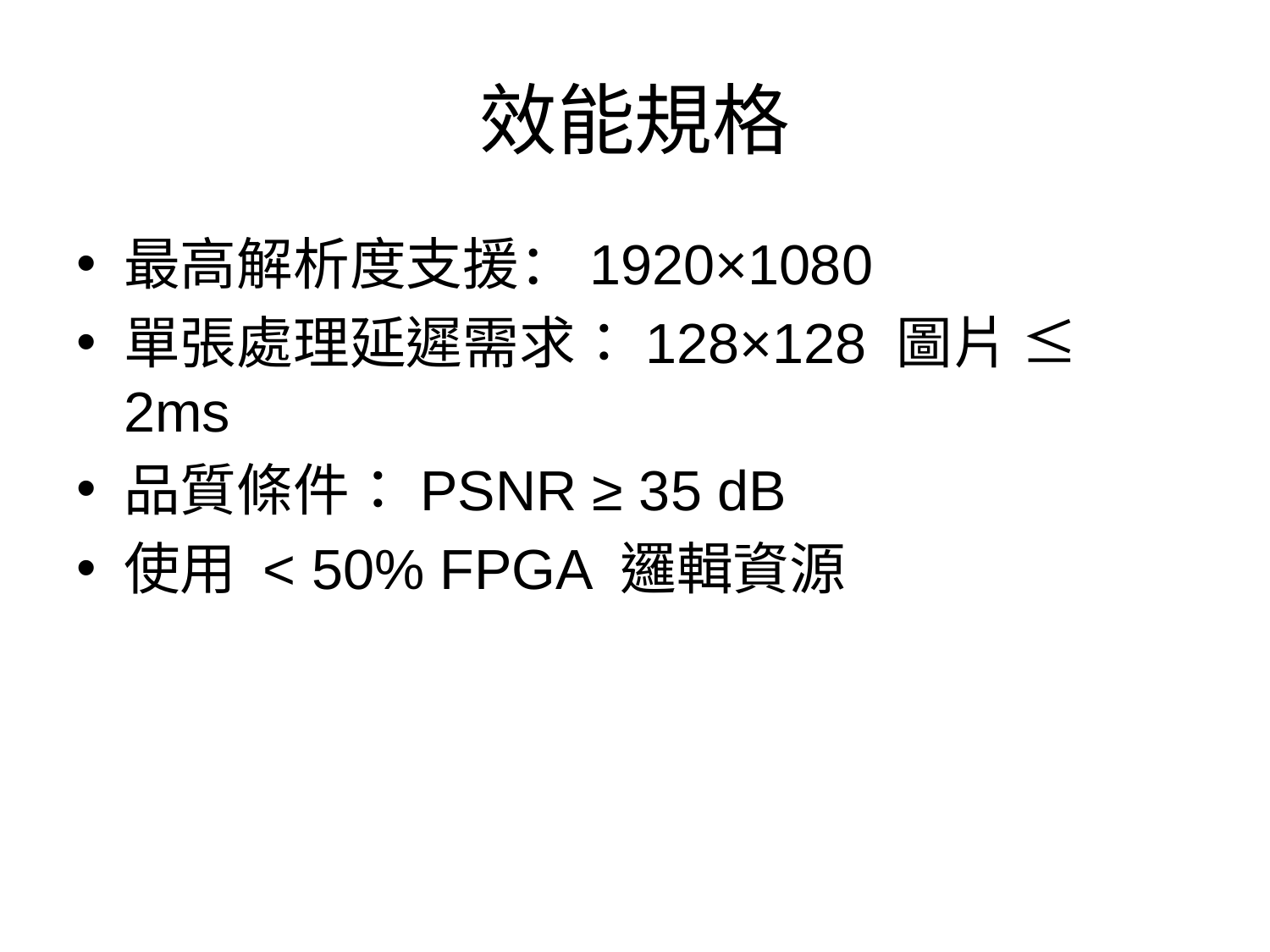

# 效能規格
最高解析度支援：1920×1080
單張處理延遲需求：128×128 圖片 ≤ 2ms
品質條件：PSNR ≥ 35 dB
使用 < 50% FPGA 邏輯資源